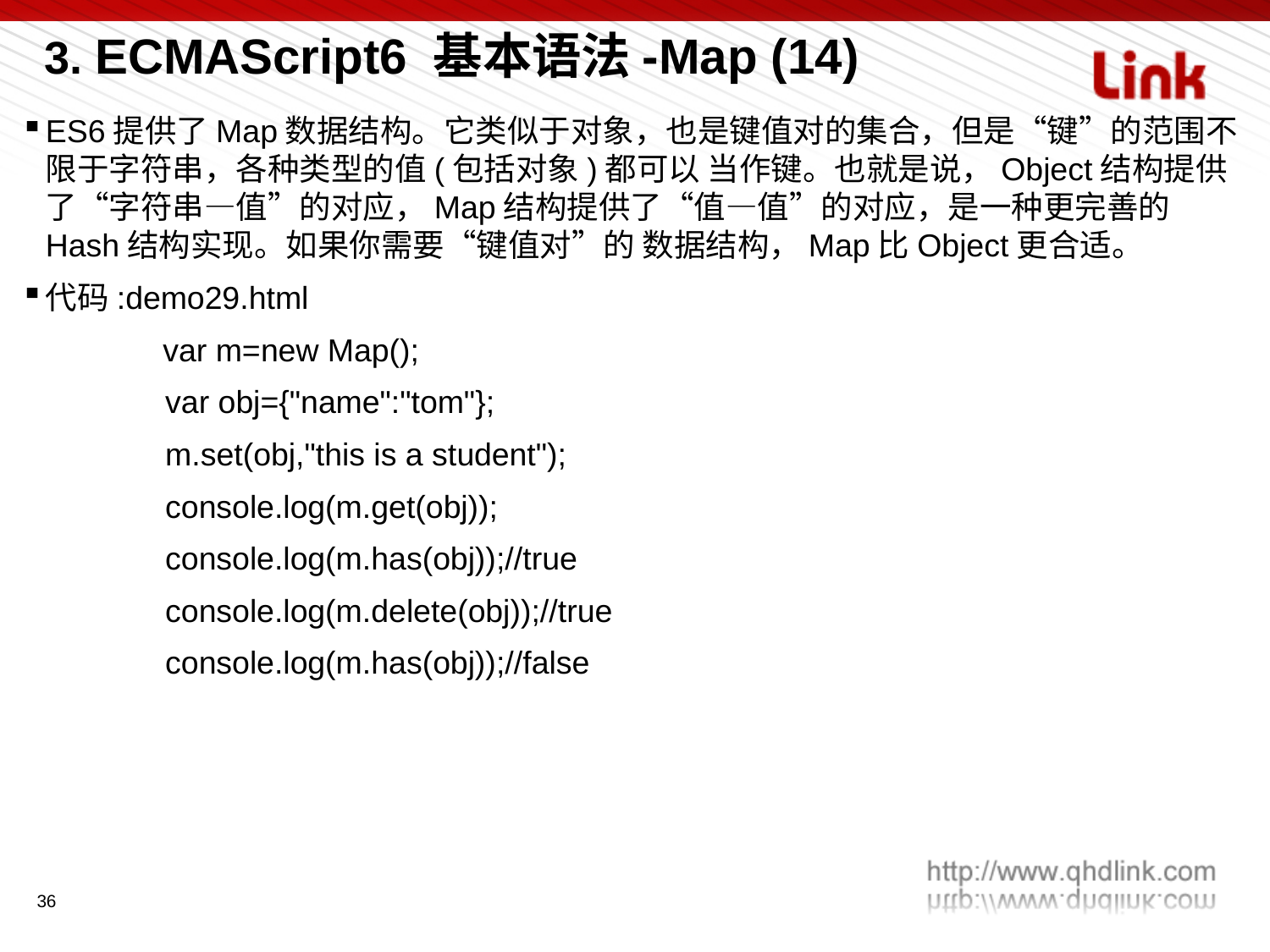

3. ECMAScript6 基本语法-Map (14)
ES6提供了Map数据结构。它类似于对象，也是键值对的集合，但是“键”的范围不限于字符串，各种类型的值(包括对象)都可以 当作键。也就是说，Object结构提供了“字符串—值”的对应，Map结构提供了“值—值”的对应，是一种更完善的Hash结构实现。如果你需要“键值对”的 数据结构，Map比Object更合适。
代码:demo29.html
                var m=new Map();
	  var obj={"name":"tom"};
	  m.set(obj,"this is a student");
	  console.log(m.get(obj));
	  console.log(m.has(obj));//true
	  console.log(m.delete(obj));//true
	  console.log(m.has(obj));//false
36